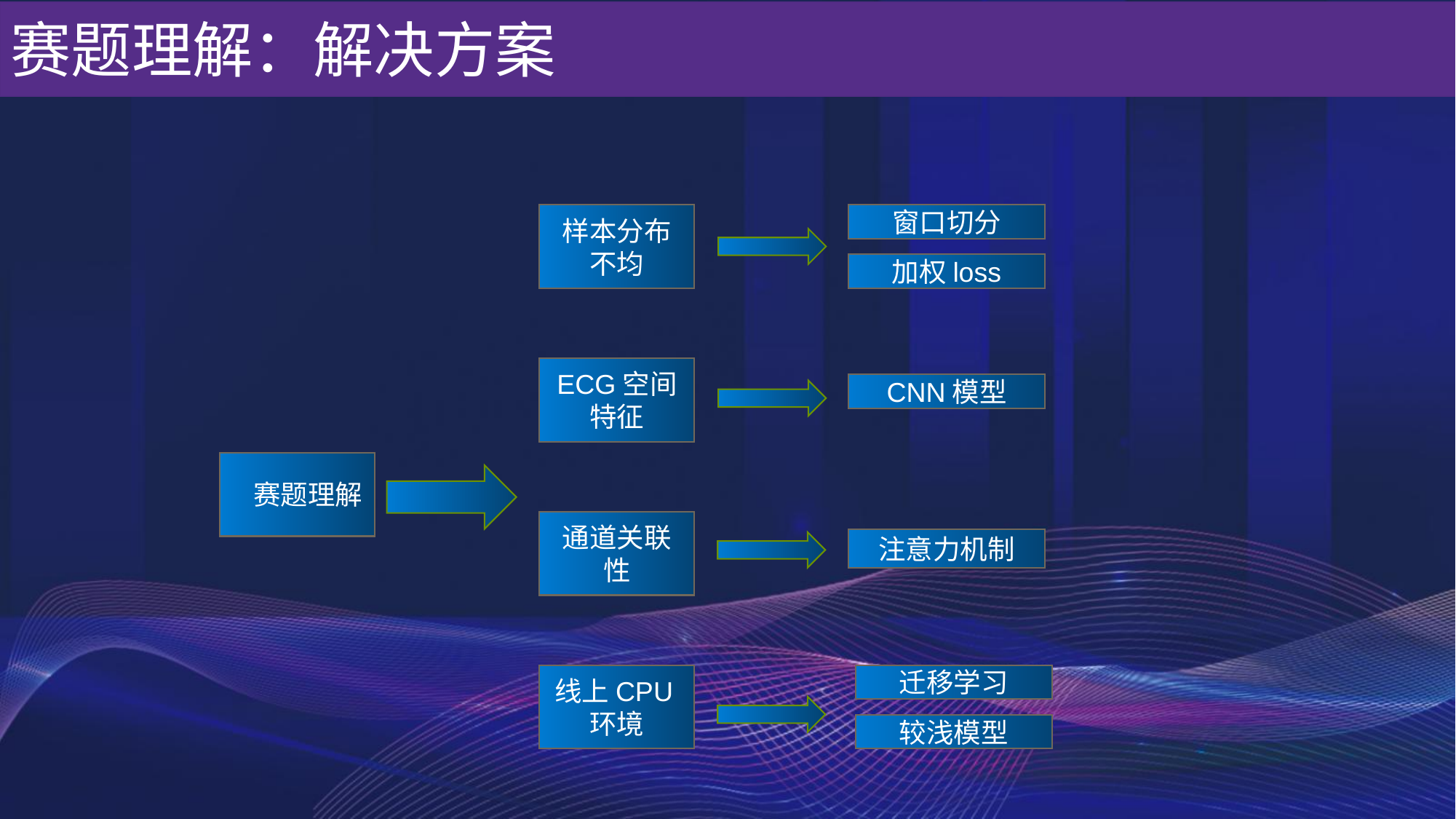

赛题理解：解决方案
样本分布不均
窗口切分

加权loss
ECG空间特征
CNN模型

赛题理解
通道关联性
注意力机制

线上CPU环境
迁移学习

较浅模型